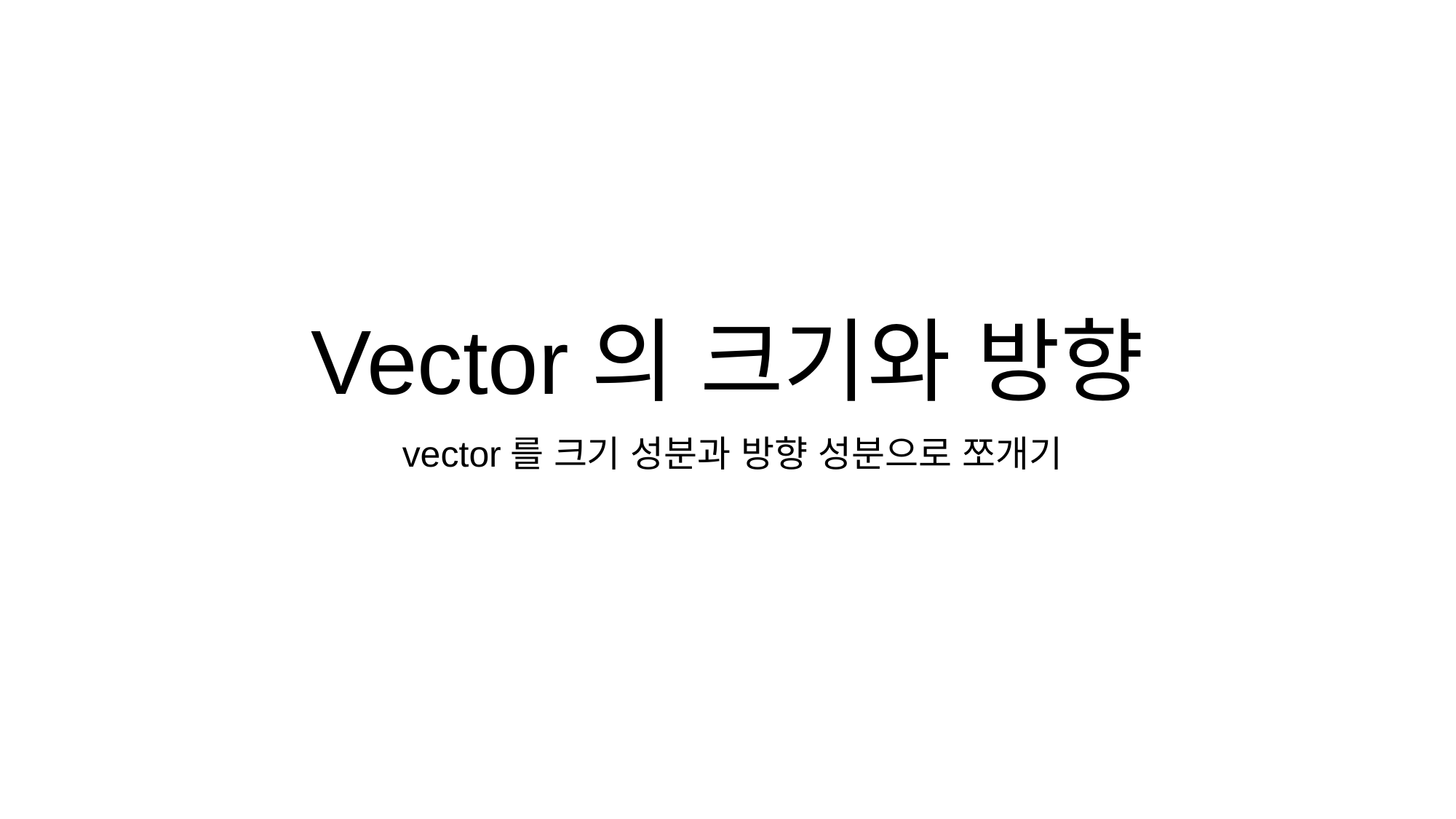

# Vector의 크기와 방향
 vector를 크기 성분과 방향 성분으로 쪼개기